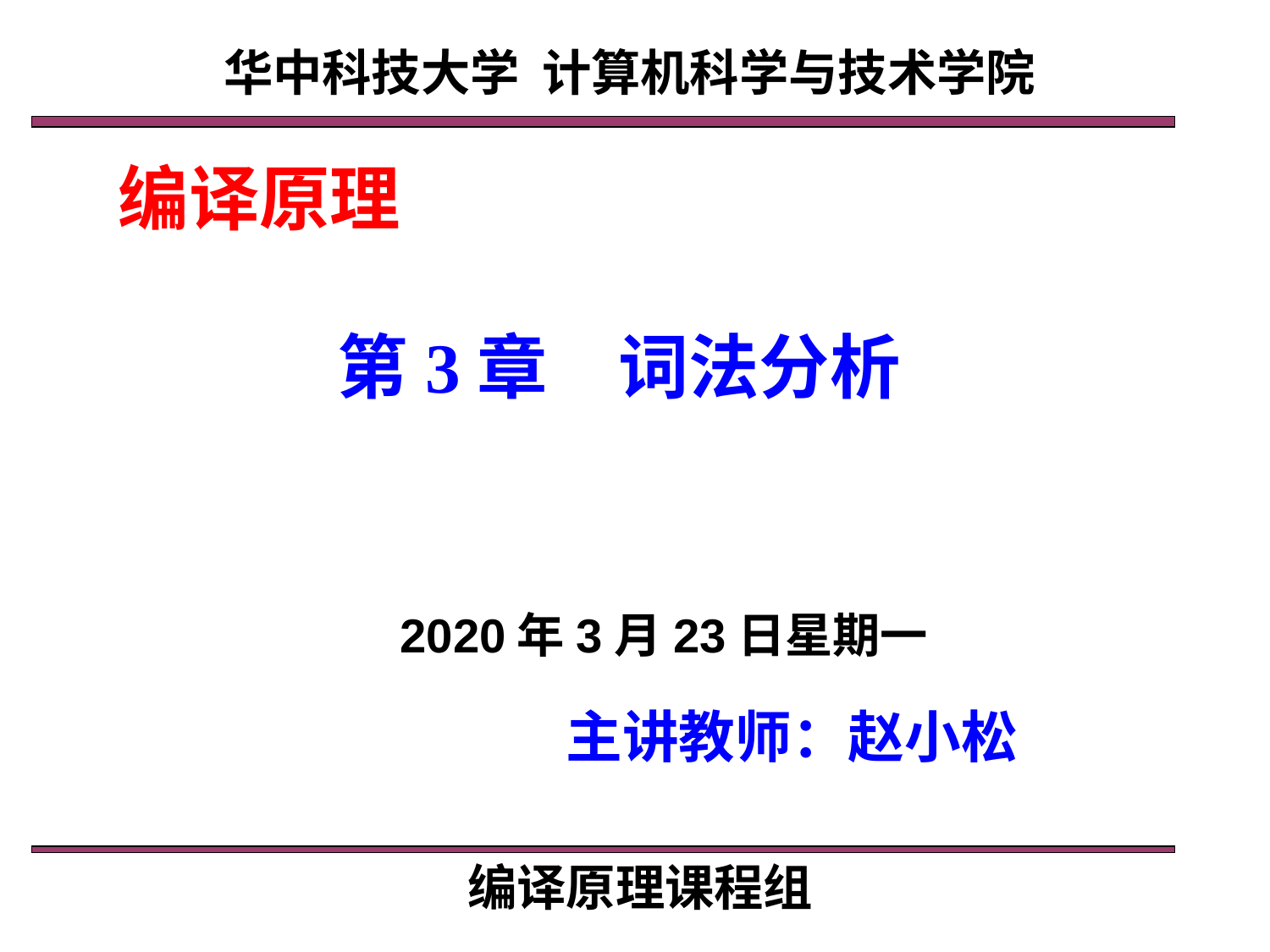

华中科技大学  计算机科学与技术学院
编译原理
第3章　词法分析

2020年3月23日星期一
主讲教师：赵小松
编译原理课程组